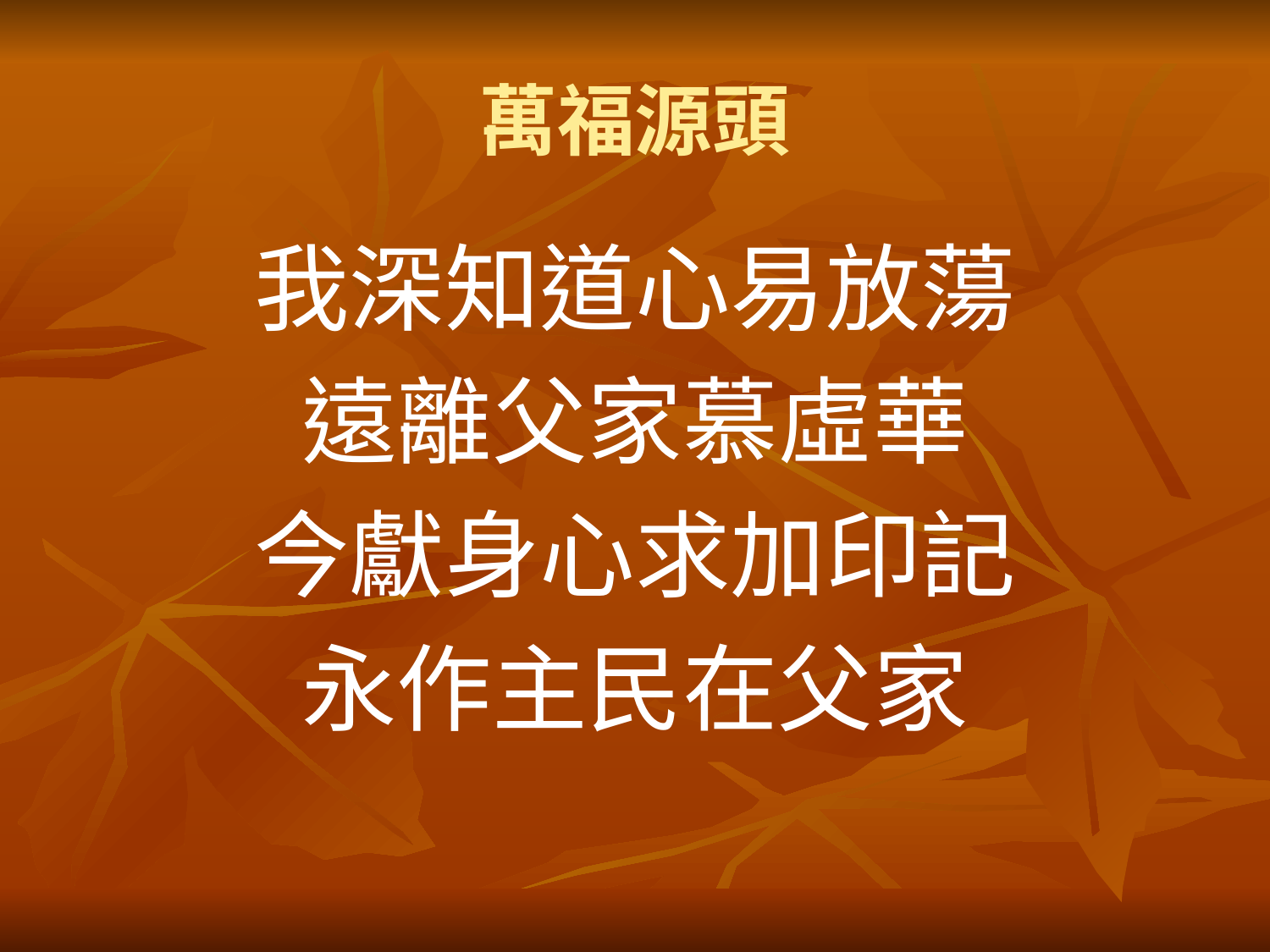

# 萬福源頭
我深知道心易放蕩
遠離父家慕虛華
今獻身心求加印記
永作主民在父家